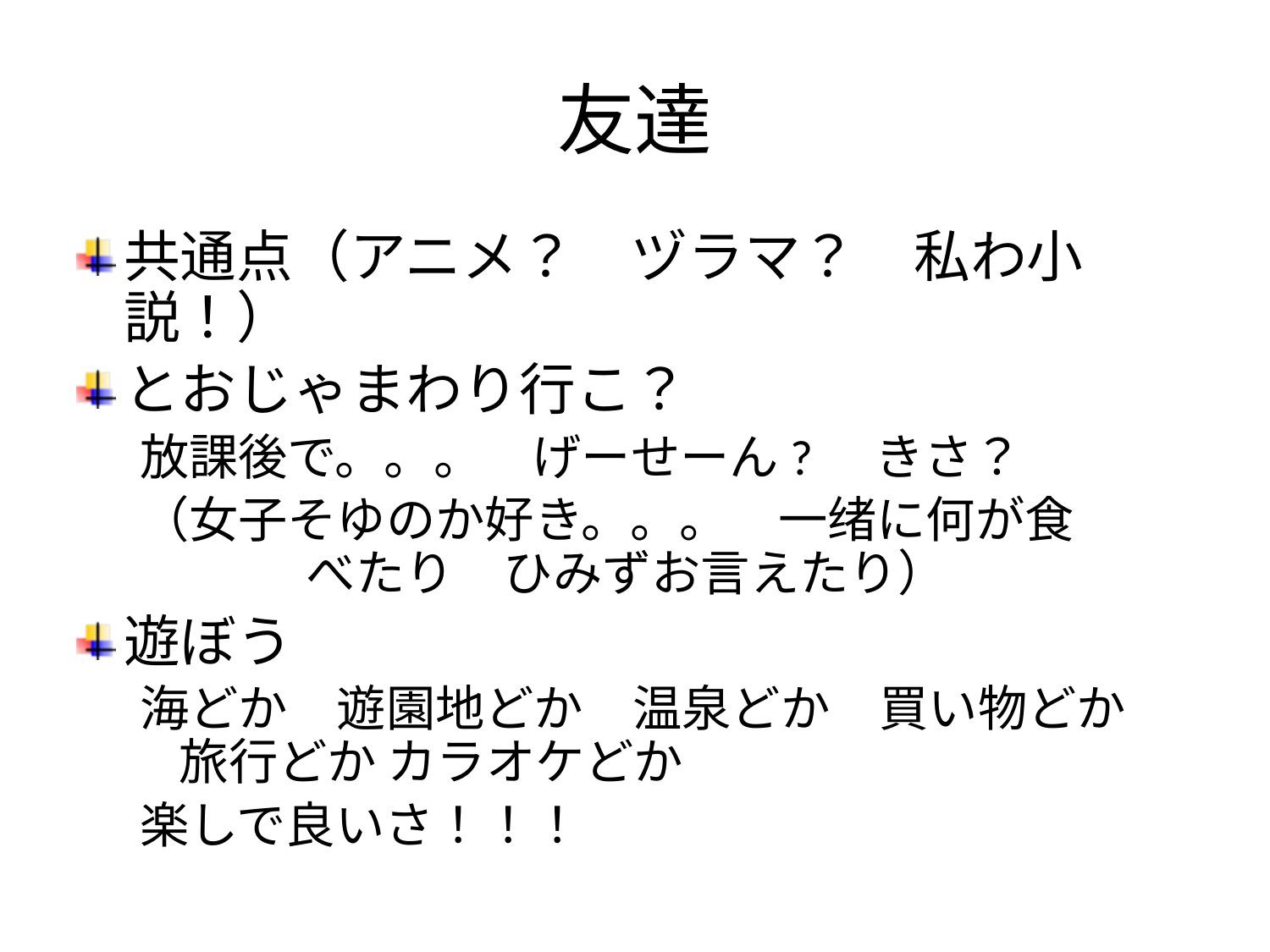

# 友達
共通点（アニメ？　ヅラマ？　私わ小説！）
とおじゃまわり行こ？
放課後で。。。　げーせーん?　きさ？
（女子そゆのか好き。。。　一绪に何が食　　　　	べたり　ひみずお言えたり）
遊ぼう
海どか　遊園地どか　温泉どか　買い物どか　旅行どか カラオケどか
楽しで良いさ！！！